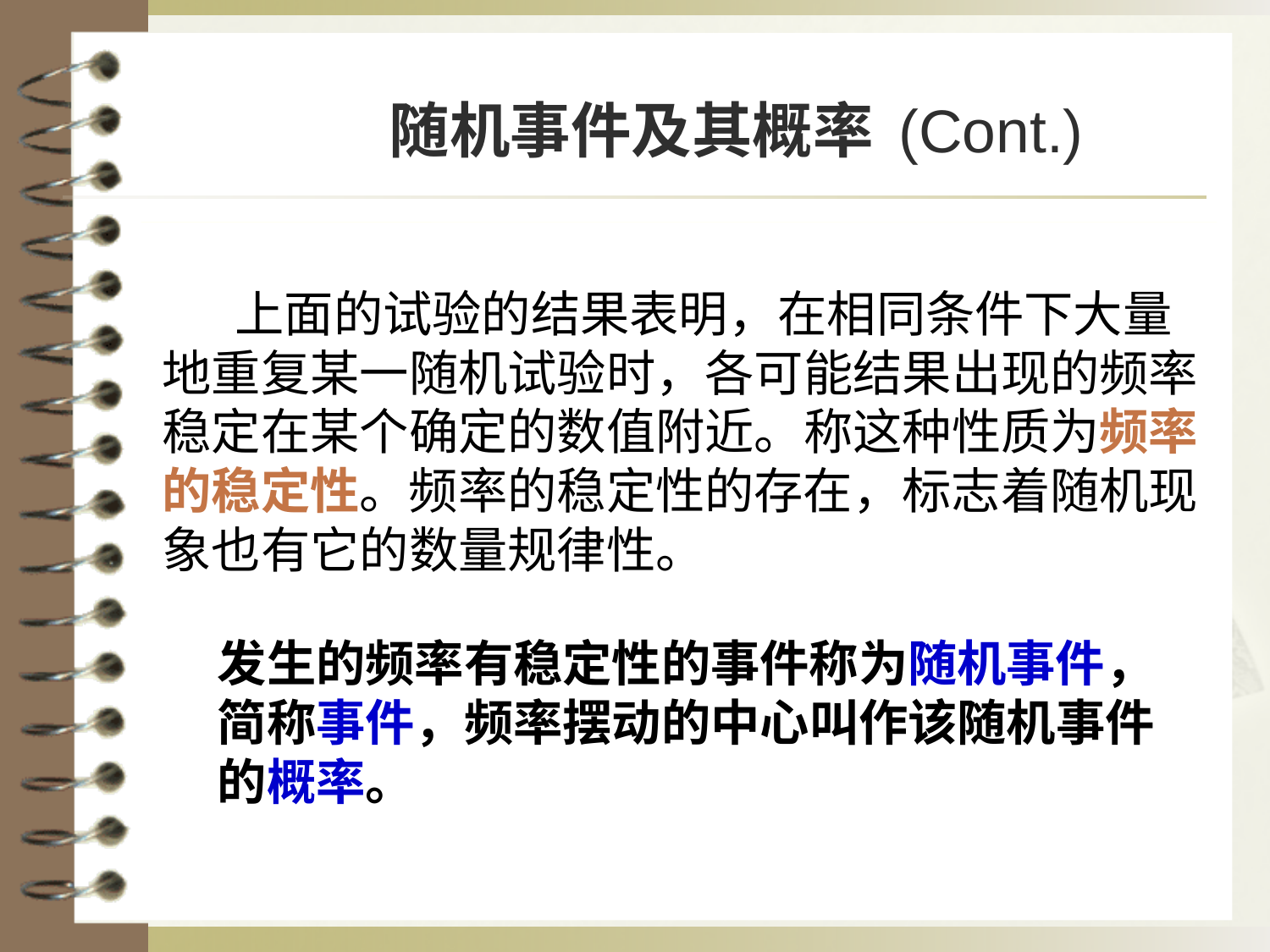

# 随机事件及其概率 (Cont.)
        上面的试验的结果表明，在相同条件下大量地重复某一随机试验时，各可能结果出现的频率稳定在某个确定的数值附近。称这种性质为频率的稳定性。频率的稳定性的存在，标志着随机现象也有它的数量规律性。
发生的频率有稳定性的事件称为随机事件，简称事件，频率摆动的中心叫作该随机事件的概率。